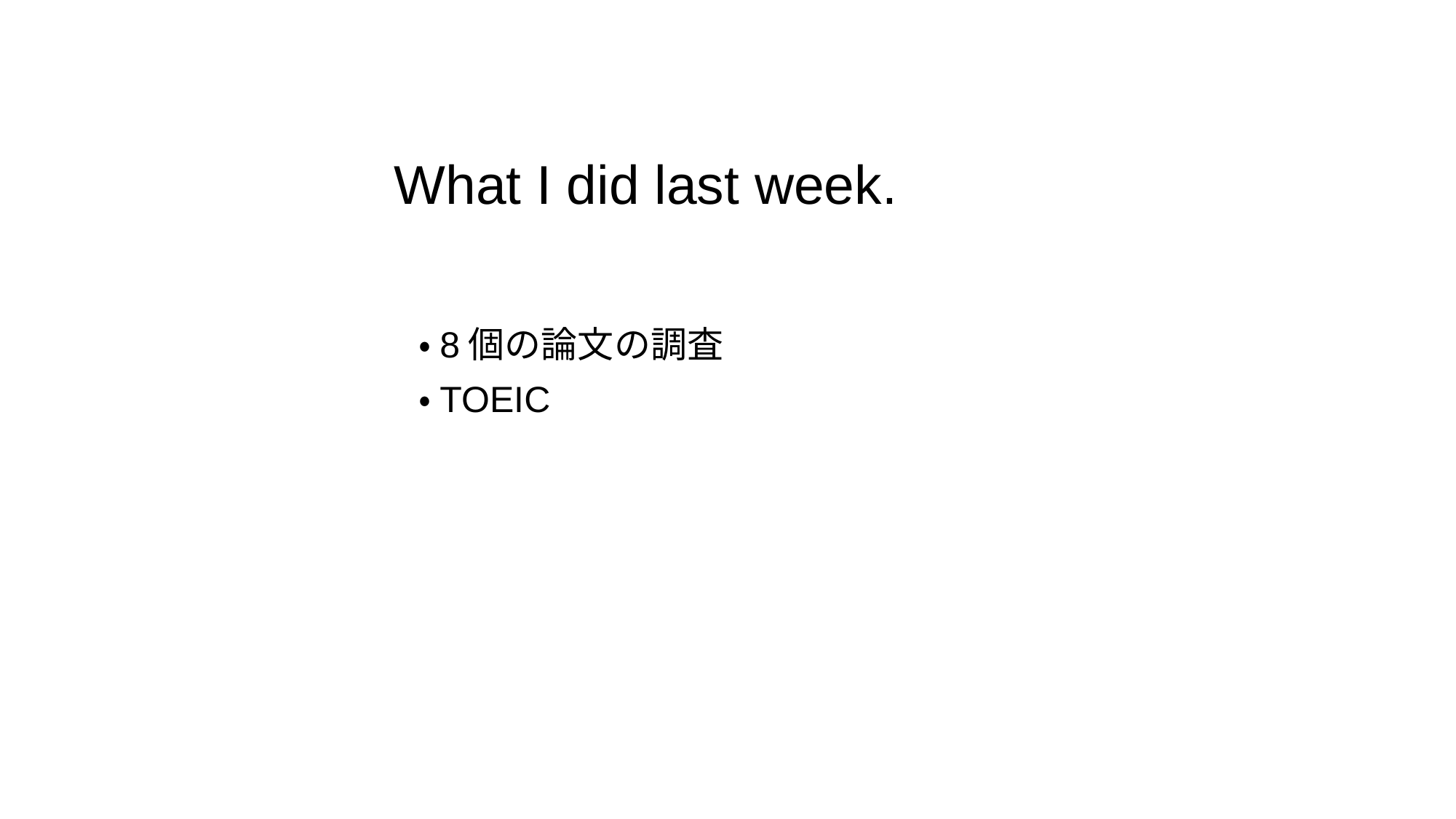

# What I did last week.
・8個の論文の調査
・TOEIC